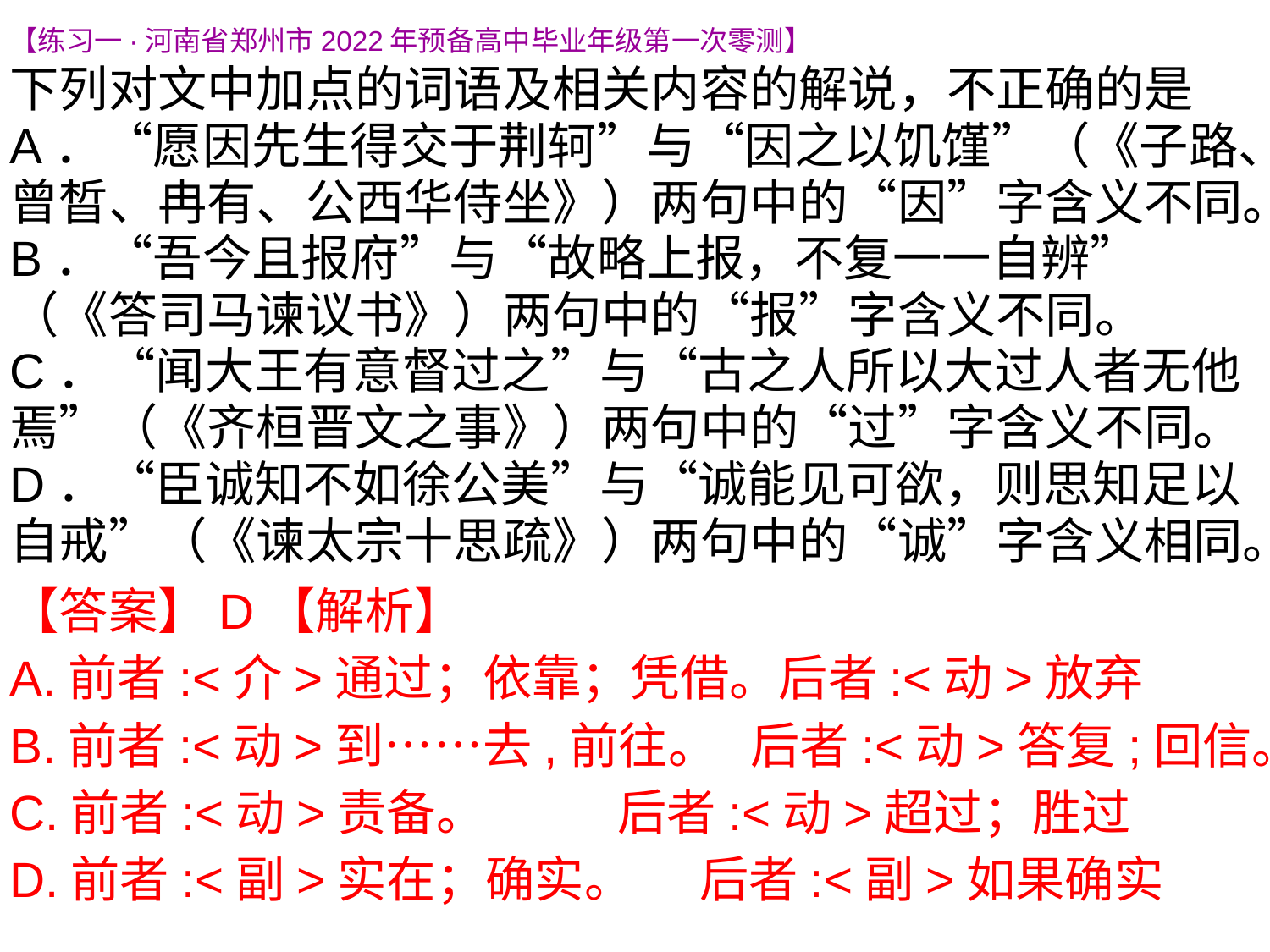

【练习一·河南省郑州市2022年预备高中毕业年级第一次零测】
下列对文中加点的词语及相关内容的解说，不正确的是
A．“愿因先生得交于荆轲”与“因之以饥馑”（《子路、曾晳、冉有、公西华侍坐》）两句中的“因”字含义不同。
B．“吾今且报府”与“故略上报，不复一一自辨”（《答司马谏议书》）两句中的“报”字含义不同。
C．“闻大王有意督过之”与“古之人所以大过人者无他焉”（《齐桓晋文之事》）两句中的“过”字含义不同。
D．“臣诚知不如徐公美”与“诚能见可欲，则思知足以自戒”（《谏太宗十思疏》）两句中的“诚”字含义相同。
【答案】D【解析】
A.前者:<介>通过；依靠；凭借。后者:<动>放弃
B.前者:<动>到……去,前往。   后者:<动>答复;回信。
C.前者:<动>责备。            后者:<动>超过；胜过
D.前者:<副>实在；确实。      后者:<副>如果确实